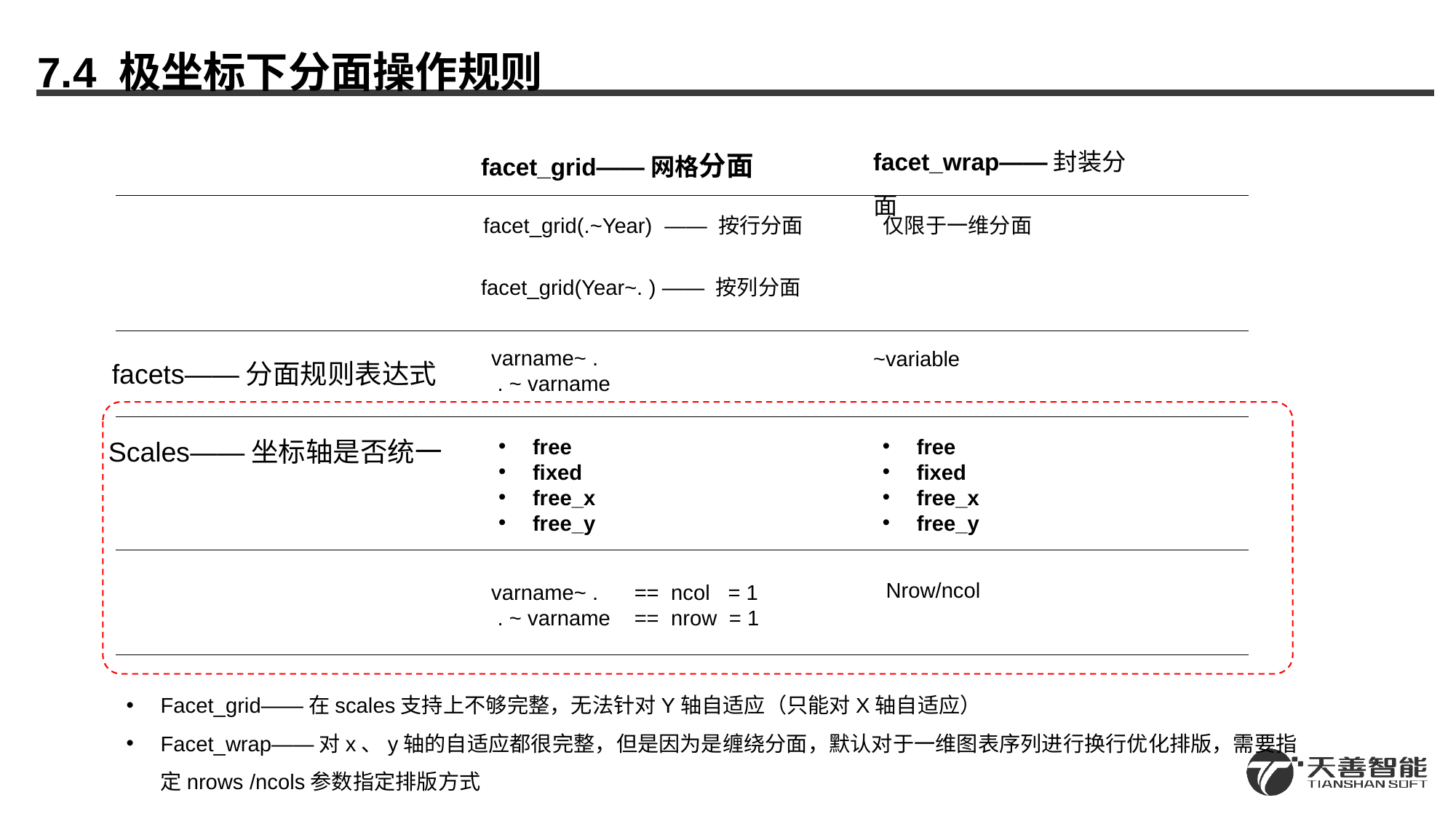

7.4 极坐标下分面操作规则
facet_wrap——封装分面
facet_grid——网格分面
facet_grid(.~Year)  —— 按行分面
仅限于一维分面
facet_grid(Year~. ) —— 按列分面
varname~ .
 . ~ varname
~variable
facets——分面规则表达式

free
fixed
free_x
free_y
free
fixed
free_x
free_y
Scales——坐标轴是否统一
Nrow/ncol
varname~ .      ==  ncol   = 1
 . ~ varname    ==  nrow  = 1
Facet_grid——在scales支持上不够完整，无法针对Y轴自适应（只能对X轴自适应）
Facet_wrap——对x、y轴的自适应都很完整，但是因为是缠绕分面，默认对于一维图表序列进行换行优化排版，需要指定nrows /ncols参数指定排版方式